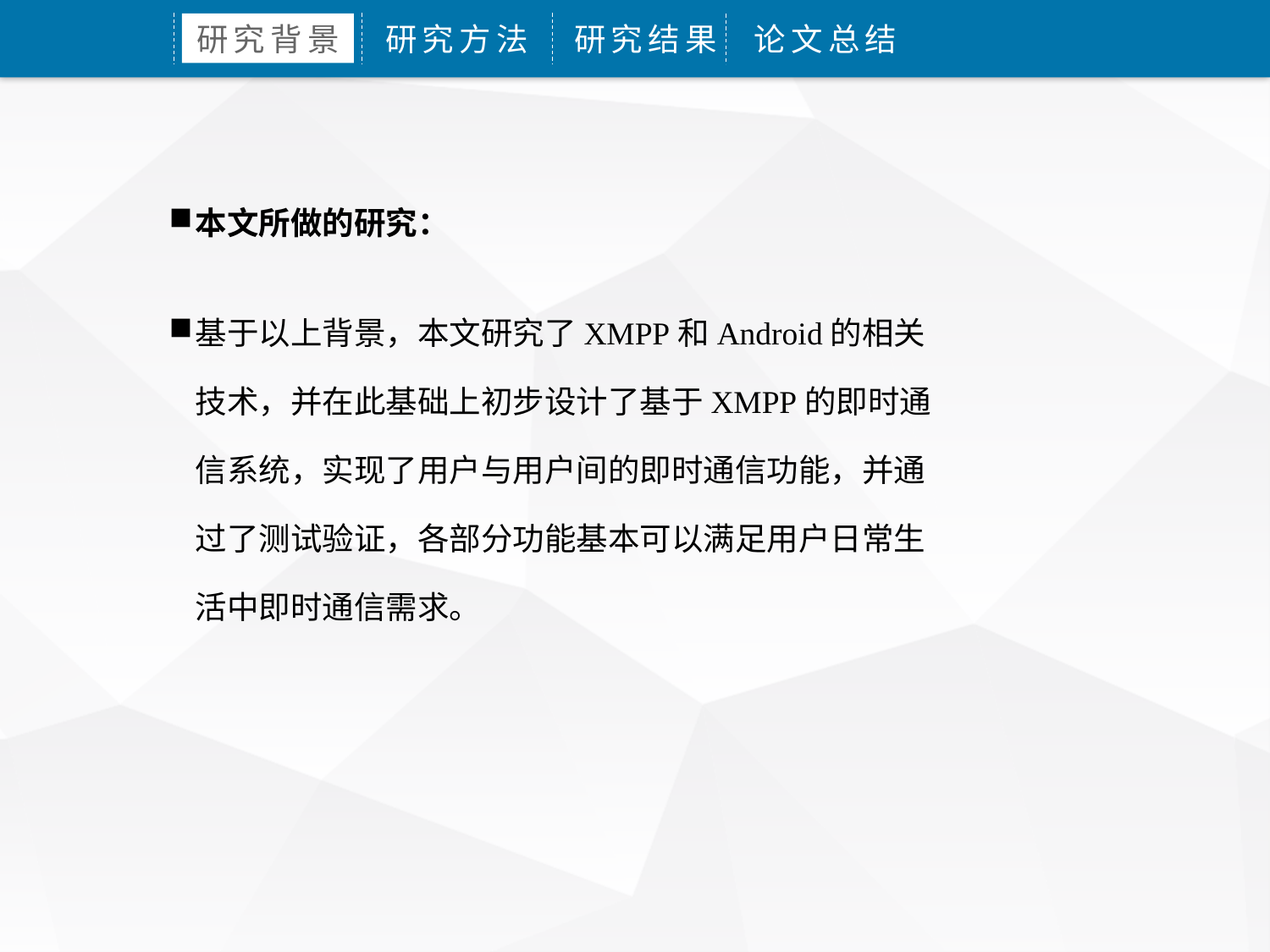

研究背景
研究方法
研究结果
论文总结

本文所做的研究：

基于以上背景，本文研究了XMPP和Android的相关技术，并在此基础上初步设计了基于XMPP的即时通信系统，实现了用户与用户间的即时通信功能，并通过了测试验证，各部分功能基本可以满足用户日常生活中即时通信需求。